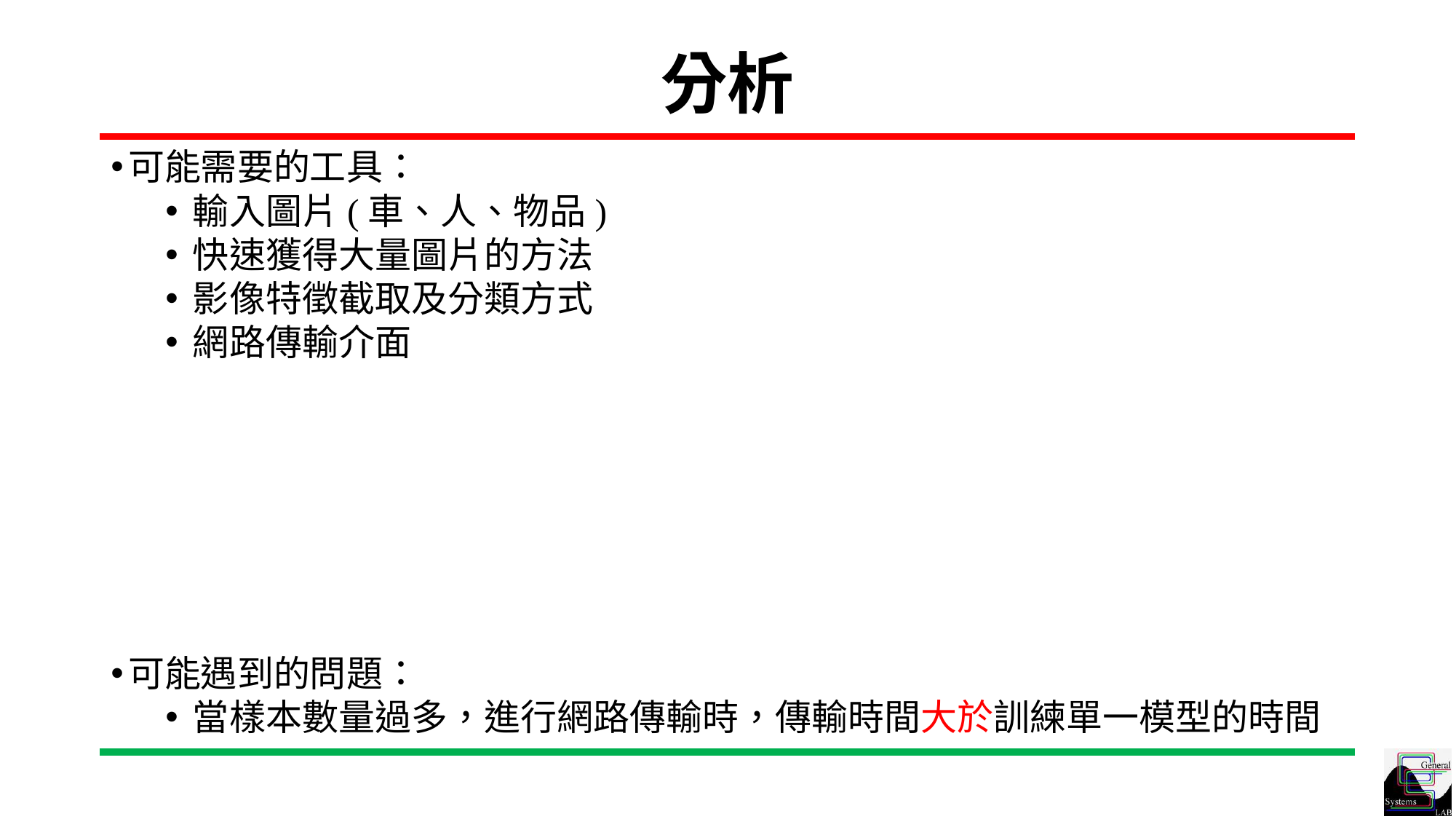

# 分析
可能需要的工具：
輸入圖片(車、人、物品)
快速獲得大量圖片的方法
影像特徵截取及分類方式
網路傳輸介面

可能遇到的問題：
當樣本數量過多，進行網路傳輸時，傳輸時間大於訓練單一模型的時間